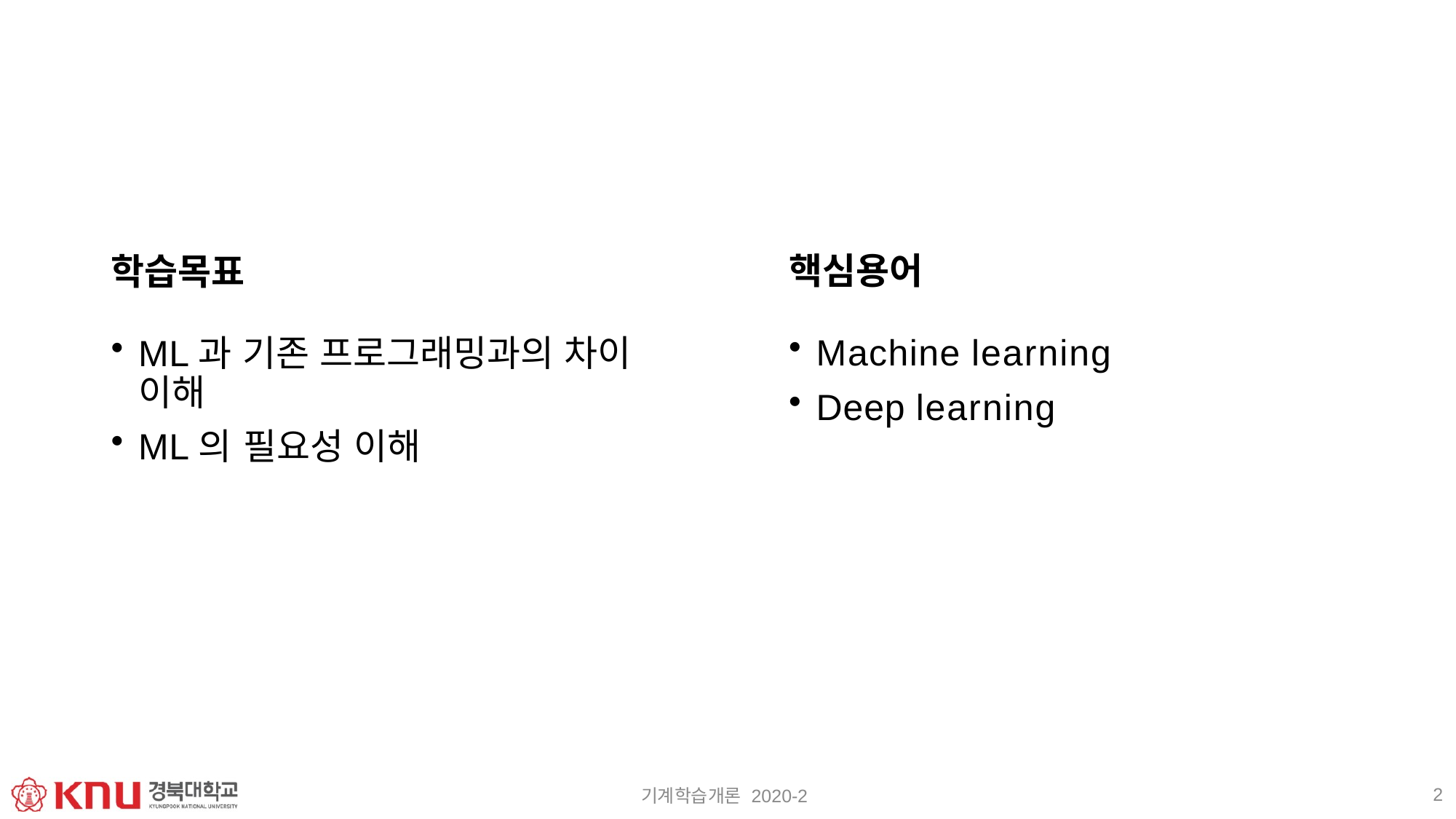

# 학습목표
핵심용어
Machine learning
Deep learning
ML과 기존 프로그래밍과의 차이  이해
ML의 필요성 이해
2
기계학습개론 2020-2